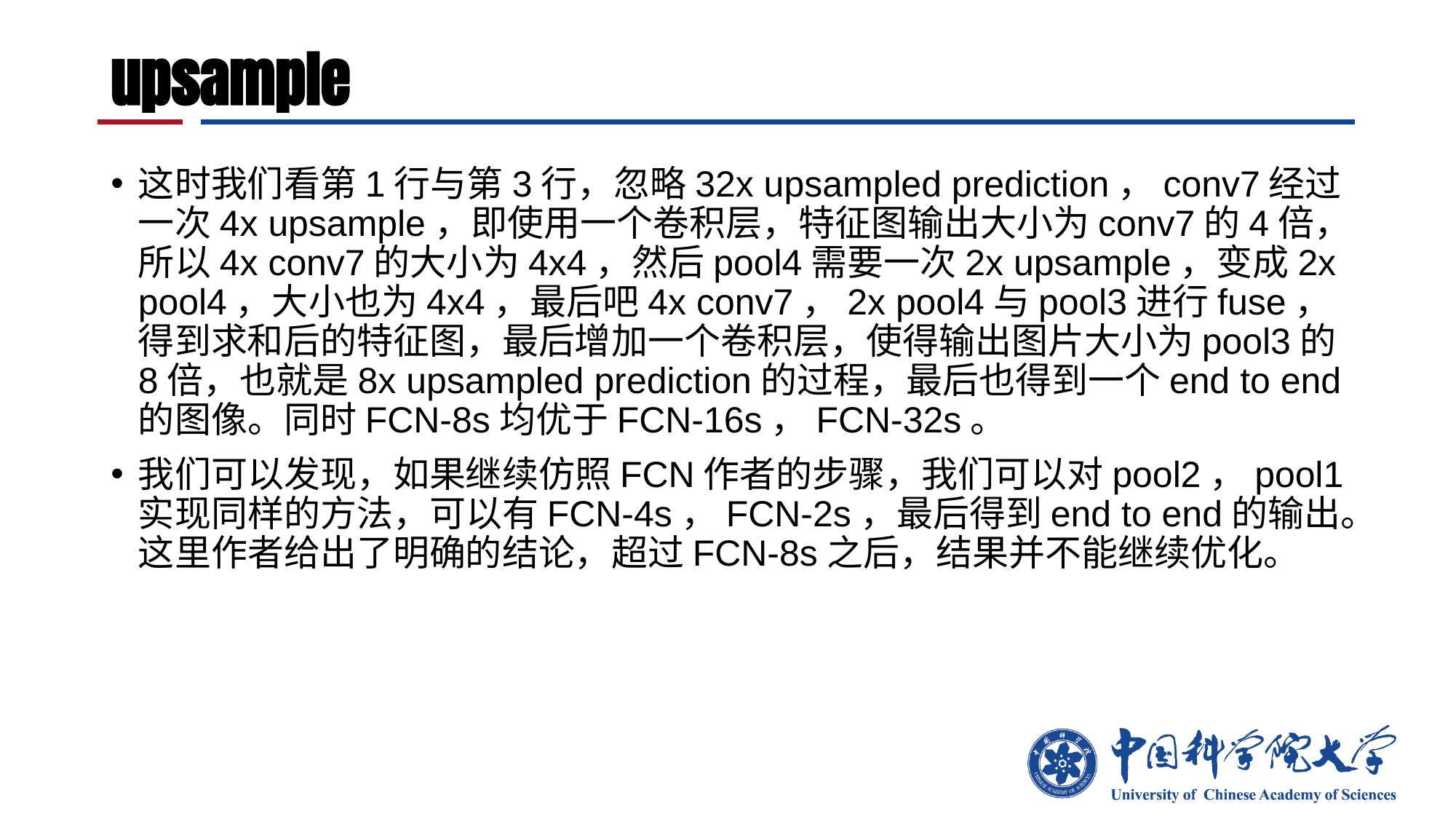

# upsample
这时我们看第1行与第3行，忽略32x upsampled prediction，conv7经过一次4x upsample，即使用一个卷积层，特征图输出大小为conv7的4倍，所以4x conv7的大小为4x4，然后pool4需要一次2x upsample，变成2x pool4，大小也为4x4，最后吧4x conv7，2x pool4与pool3进行fuse，得到求和后的特征图，最后增加一个卷积层，使得输出图片大小为pool3的8倍，也就是8x upsampled prediction的过程，最后也得到一个end to end的图像。同时FCN-8s均优于FCN-16s，FCN-32s。
我们可以发现，如果继续仿照FCN作者的步骤，我们可以对pool2，pool1实现同样的方法，可以有FCN-4s，FCN-2s，最后得到end to end的输出。这里作者给出了明确的结论，超过FCN-8s之后，结果并不能继续优化。